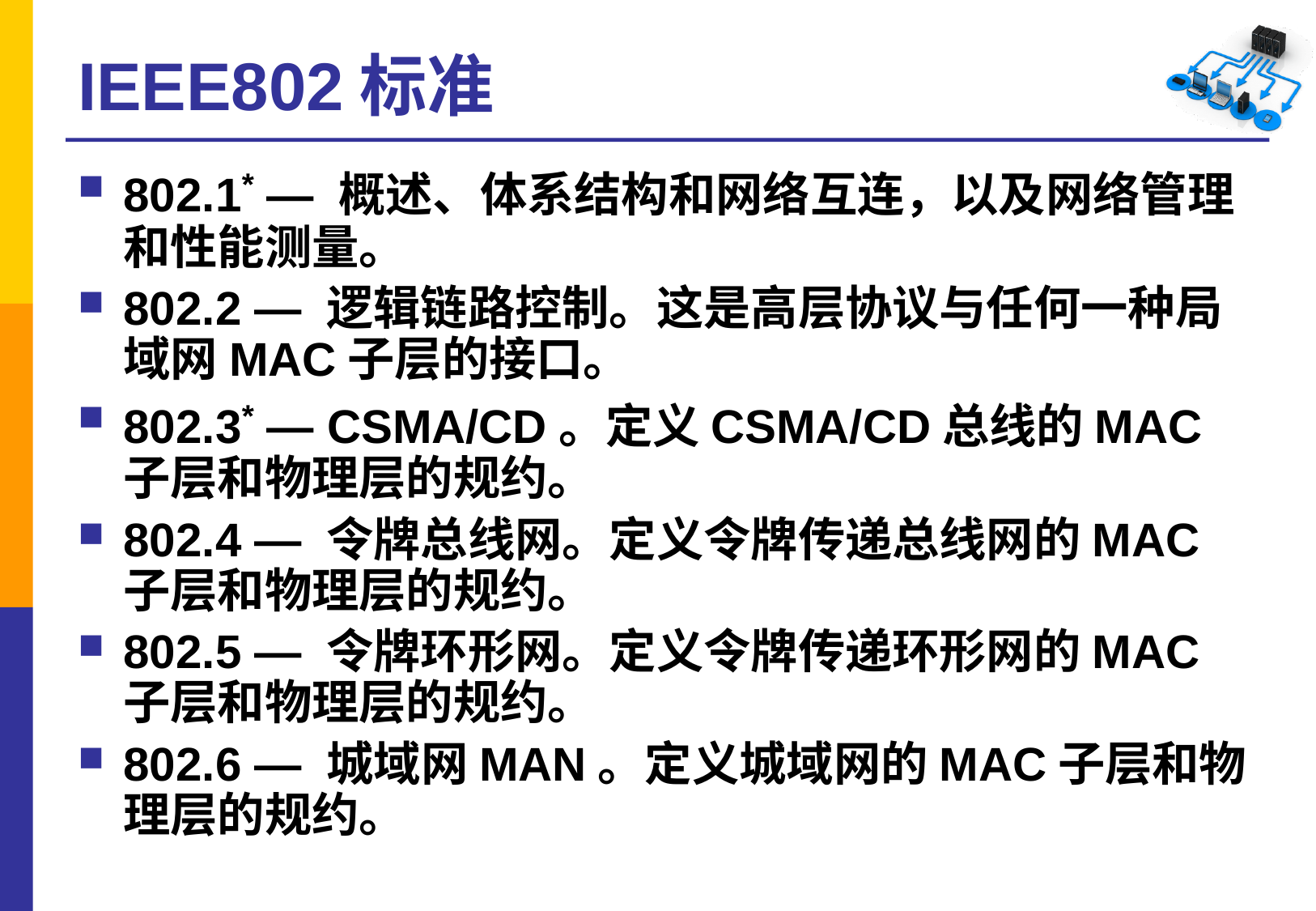

# IEEE802标准
802.1* — 概述、体系结构和网络互连，以及网络管理和性能测量。
802.2 — 逻辑链路控制。这是高层协议与任何一种局域网MAC子层的接口。
802.3* — CSMA/CD。定义CSMA/CD总线的MAC子层和物理层的规约。
802.4 — 令牌总线网。定义令牌传递总线网的MAC子层和物理层的规约。
802.5 — 令牌环形网。定义令牌传递环形网的MAC子层和物理层的规约。
802.6 — 城域网MAN。定义城域网的MAC子层和物理层的规约。